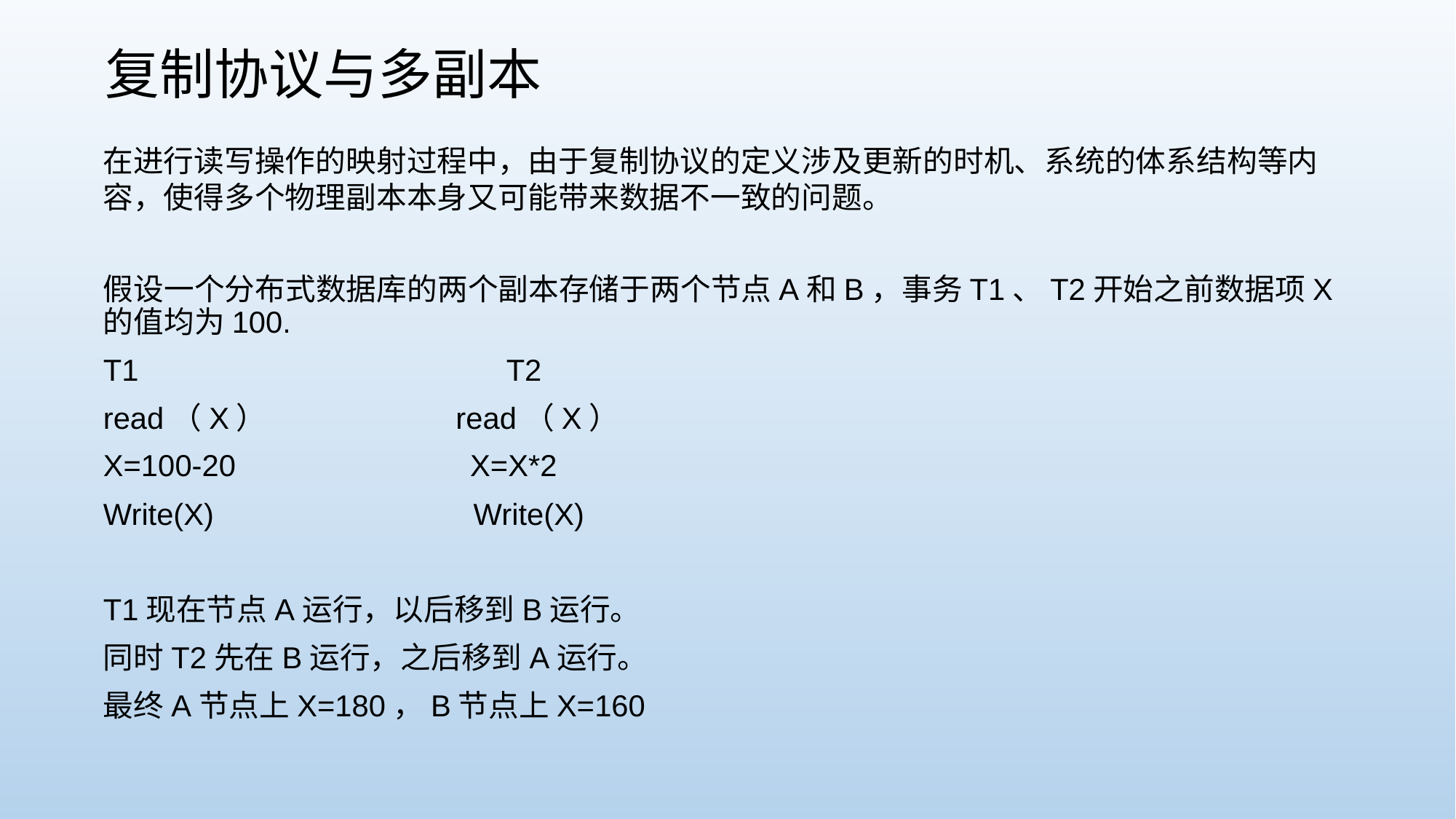

复制协议与多副本
在进行读写操作的映射过程中，由于复制协议的定义涉及更新的时机、系统的体系结构等内容，使得多个物理副本本身又可能带来数据不一致的问题。

假设一个分布式数据库的两个副本存储于两个节点A和B，事务T1、T2开始之前数据项X的值均为100.
T1                                            T2
read（X）                           read（X）
X=100-20                            X=X*2
Write(X)                               Write(X)

T1现在节点A运行，以后移到B运行。
同时T2先在B运行，之后移到A运行。
最终A节点上X=180，B节点上X=160